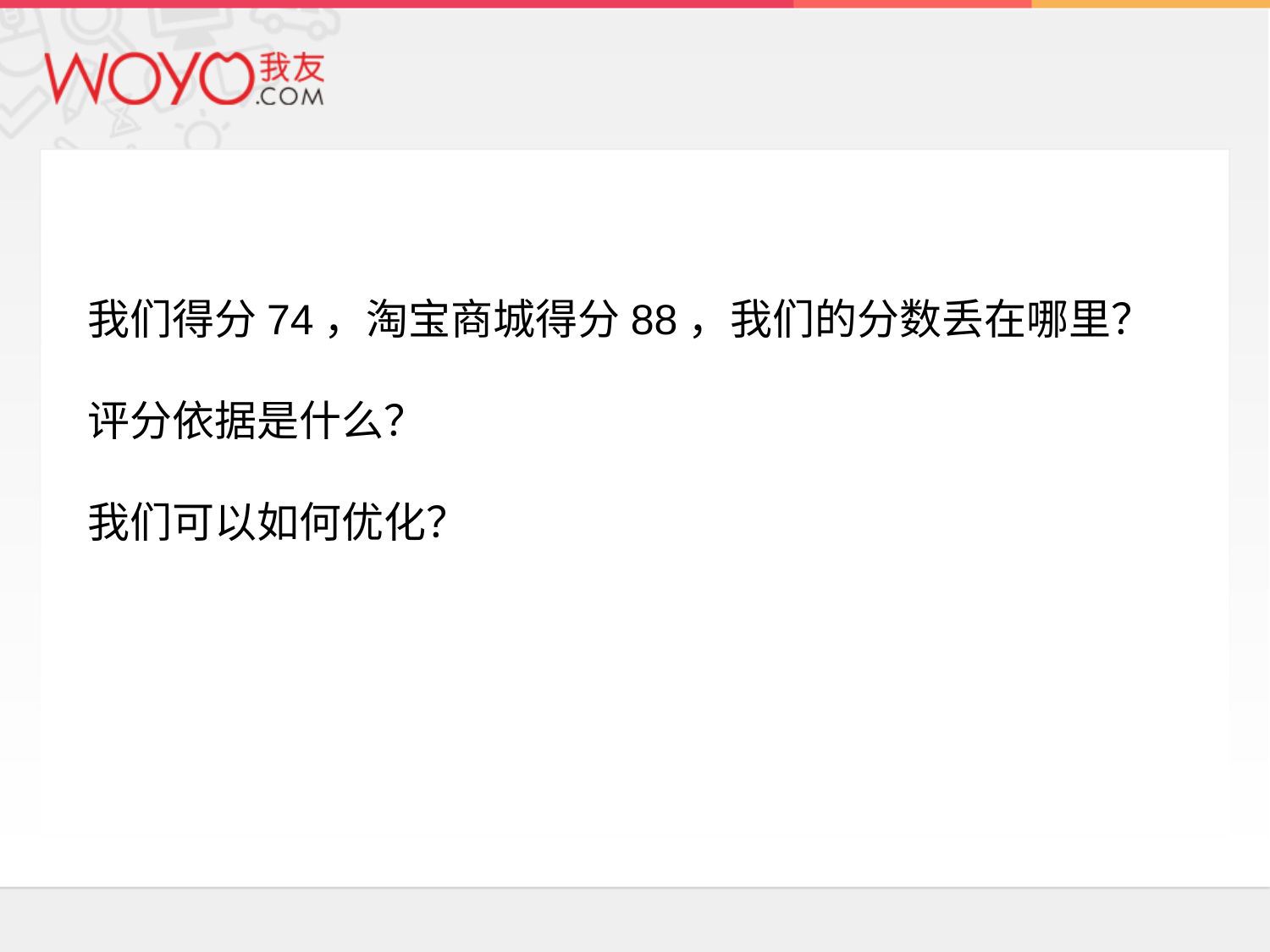

我们得分74，淘宝商城得分88，我们的分数丢在哪里？

评分依据是什么？

我们可以如何优化？